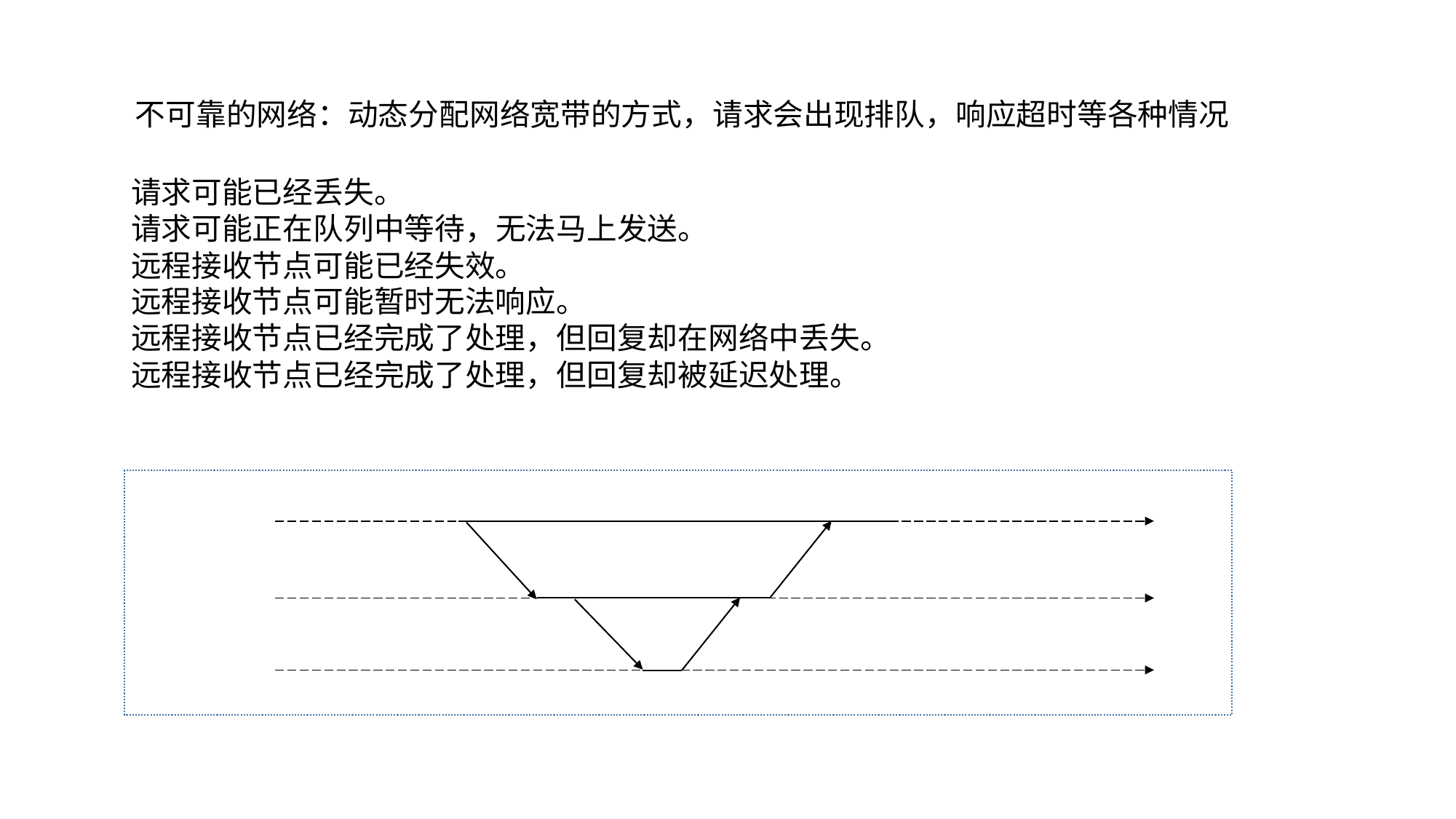

不可靠的网络：动态分配网络宽带的方式，请求会出现排队，响应超时等各种情况
请求可能已经丢失。
请求可能正在队列中等待，无法马上发送。
远程接收节点可能已经失效。
远程接收节点可能暂时无法响应。
远程接收节点已经完成了处理，但回复却在网络中丢失。
远程接收节点已经完成了处理，但回复却被延迟处理。